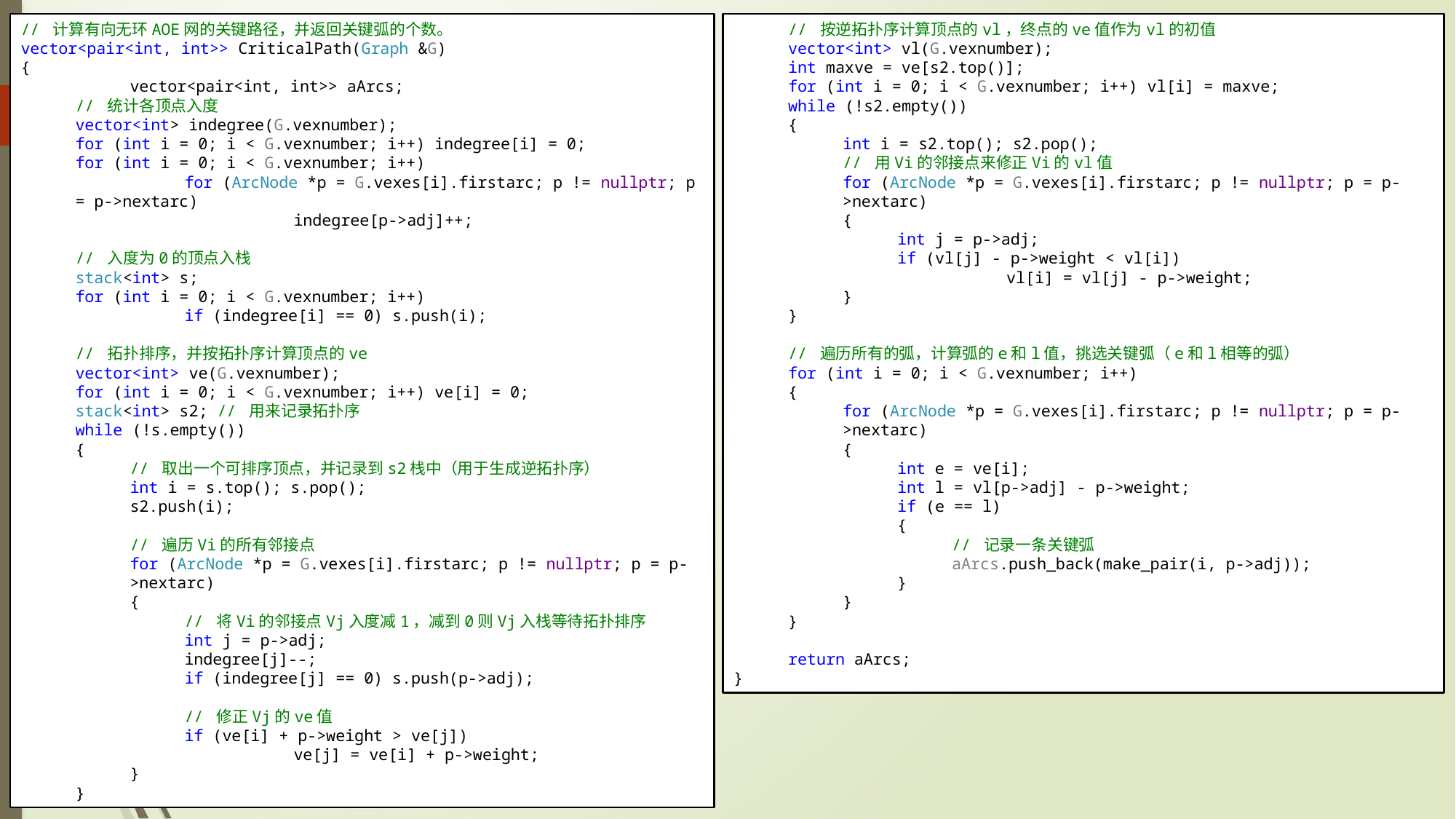

// 计算有向无环AOE网的关键路径，并返回关键弧的个数。
vector<pair<int, int>> CriticalPath(Graph &G)
{
	vector<pair<int, int>> aArcs;
// 统计各顶点入度
vector<int> indegree(G.vexnumber);
for (int i = 0; i < G.vexnumber; i++) indegree[i] = 0;
for (int i = 0; i < G.vexnumber; i++)
	for (ArcNode *p = G.vexes[i].firstarc; p != nullptr; p = p->nextarc)
		indegree[p->adj]++;

// 入度为0的顶点入栈
stack<int> s;
for (int i = 0; i < G.vexnumber; i++)
	if (indegree[i] == 0) s.push(i);

// 拓扑排序，并按拓扑序计算顶点的ve
vector<int> ve(G.vexnumber);
for (int i = 0; i < G.vexnumber; i++) ve[i] = 0;
stack<int> s2; // 用来记录拓扑序
while (!s.empty())
{
// 取出一个可排序顶点，并记录到s2栈中（用于生成逆拓扑序）
int i = s.top(); s.pop();
s2.push(i);

// 遍历Vi的所有邻接点
for (ArcNode *p = G.vexes[i].firstarc; p != nullptr; p = p->nextarc)
{
// 将Vi的邻接点Vj入度减1，减到0则Vj入栈等待拓扑排序
int j = p->adj;
indegree[j]--;
if (indegree[j] == 0) s.push(p->adj);

// 修正Vj的ve值
if (ve[i] + p->weight > ve[j])
	ve[j] = ve[i] + p->weight;
}
}
// 按逆拓扑序计算顶点的vl，终点的ve值作为vl的初值
vector<int> vl(G.vexnumber);
int maxve = ve[s2.top()];
for (int i = 0; i < G.vexnumber; i++) vl[i] = maxve;
while (!s2.empty())
{
int i = s2.top(); s2.pop();
// 用Vi的邻接点来修正Vi的vl值
for (ArcNode *p = G.vexes[i].firstarc; p != nullptr; p = p->nextarc)
{
int j = p->adj;
if (vl[j] - p->weight < vl[i])
	vl[i] = vl[j] - p->weight;
}
}

// 遍历所有的弧，计算弧的e和l值，挑选关键弧（e和l相等的弧）
for (int i = 0; i < G.vexnumber; i++)
{
for (ArcNode *p = G.vexes[i].firstarc; p != nullptr; p = p->nextarc)
{
int e = ve[i];
int l = vl[p->adj] - p->weight;
if (e == l)
{
// 记录一条关键弧
aArcs.push_back(make_pair(i, p->adj));
}
}
}

return aArcs;
}